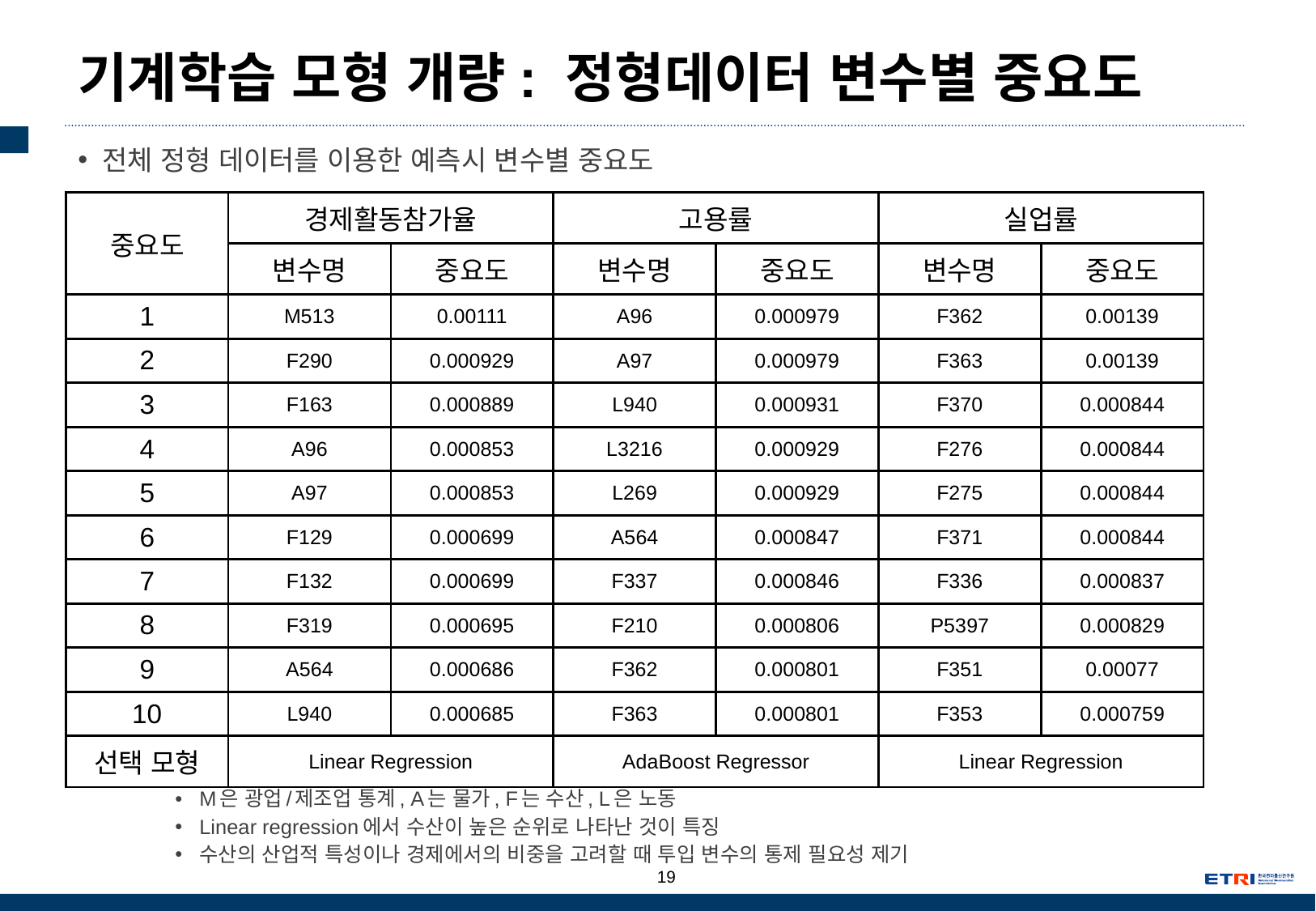

# 기계학습 모형 개량: 정형데이터 변수별 중요도
전체 정형 데이터를 이용한 예측시 변수별 중요도

M은 광업/제조업 통계, A는 물가, F는 수산, L은 노동
Linear regression에서 수산이 높은 순위로 나타난 것이 특징
수산의 산업적 특성이나 경제에서의 비중을 고려할 때 투입 변수의 통제 필요성 제기
| 중요도 | 경제활동참가율 |  | 고용률 |  | 실업률 |  |
| --- | --- | --- | --- | --- | --- | --- |
|  | 변수명 | 중요도 | 변수명 | 중요도 | 변수명 | 중요도 |
| 1 | M513 | 0.00111 | A96 | 0.000979 | F362 | 0.00139 |
| 2 | F290 | 0.000929 | A97 | 0.000979 | F363 | 0.00139 |
| 3 | F163 | 0.000889 | L940 | 0.000931 | F370 | 0.000844 |
| 4 | A96 | 0.000853 | L3216 | 0.000929 | F276 | 0.000844 |
| 5 | A97 | 0.000853 | L269 | 0.000929 | F275 | 0.000844 |
| 6 | F129 | 0.000699 | A564 | 0.000847 | F371 | 0.000844 |
| 7 | F132 | 0.000699 | F337 | 0.000846 | F336 | 0.000837 |
| 8 | F319 | 0.000695 | F210 | 0.000806 | P5397 | 0.000829 |
| 9 | A564 | 0.000686 | F362 | 0.000801 | F351 | 0.00077 |
| 10 | L940 | 0.000685 | F363 | 0.000801 | F353 | 0.000759 |
| 선택 모형 | Linear Regression |  | AdaBoost Regressor |  | Linear Regression |  |